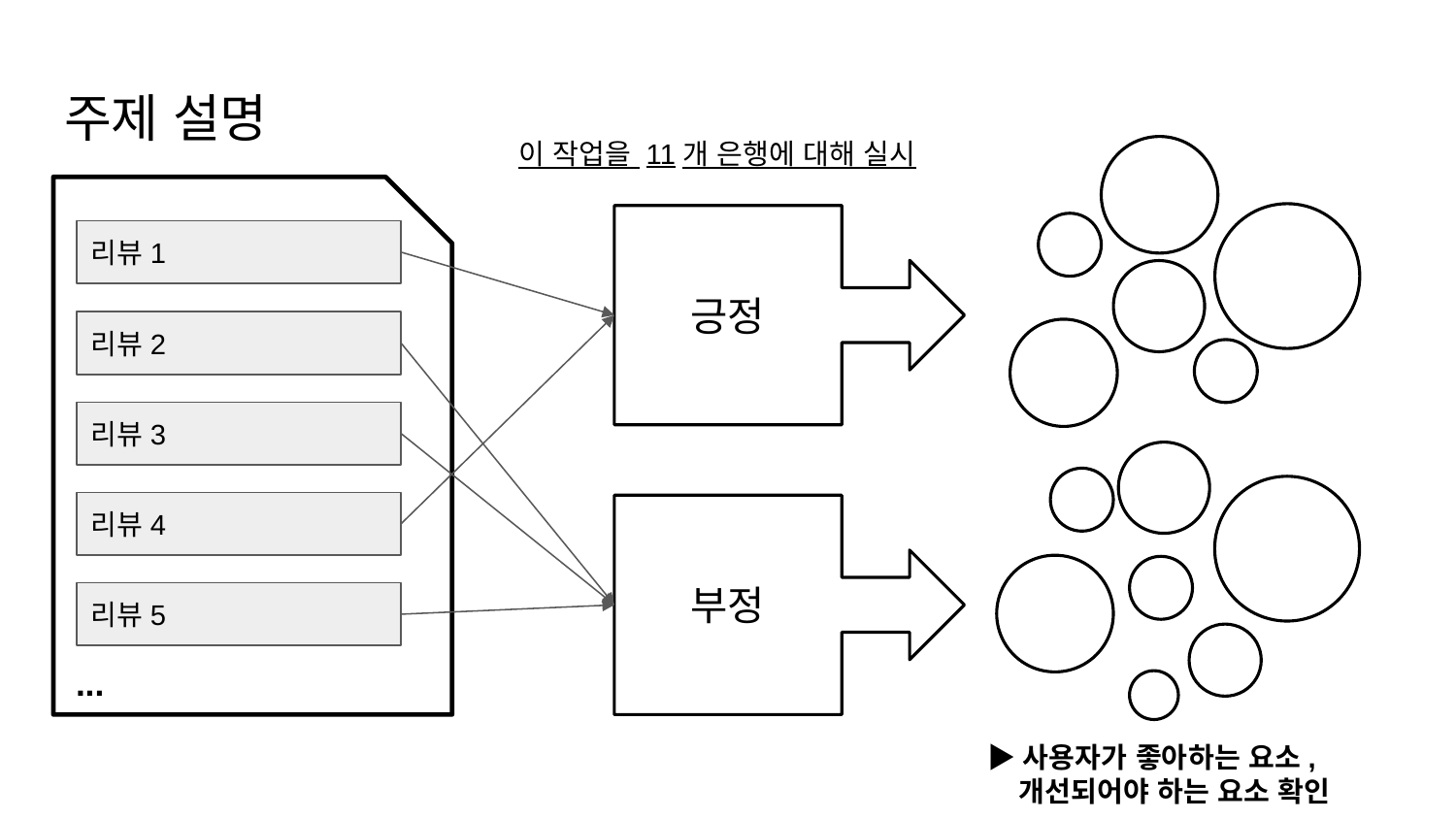

# 주제 설명
이 작업을 11개 은행에 대해 실시

 ...

긍정

리뷰1

리뷰2

리뷰3

리뷰4
부정

리뷰5

▶사용자가 좋아하는 요소,
   개선되어야 하는 요소 확인